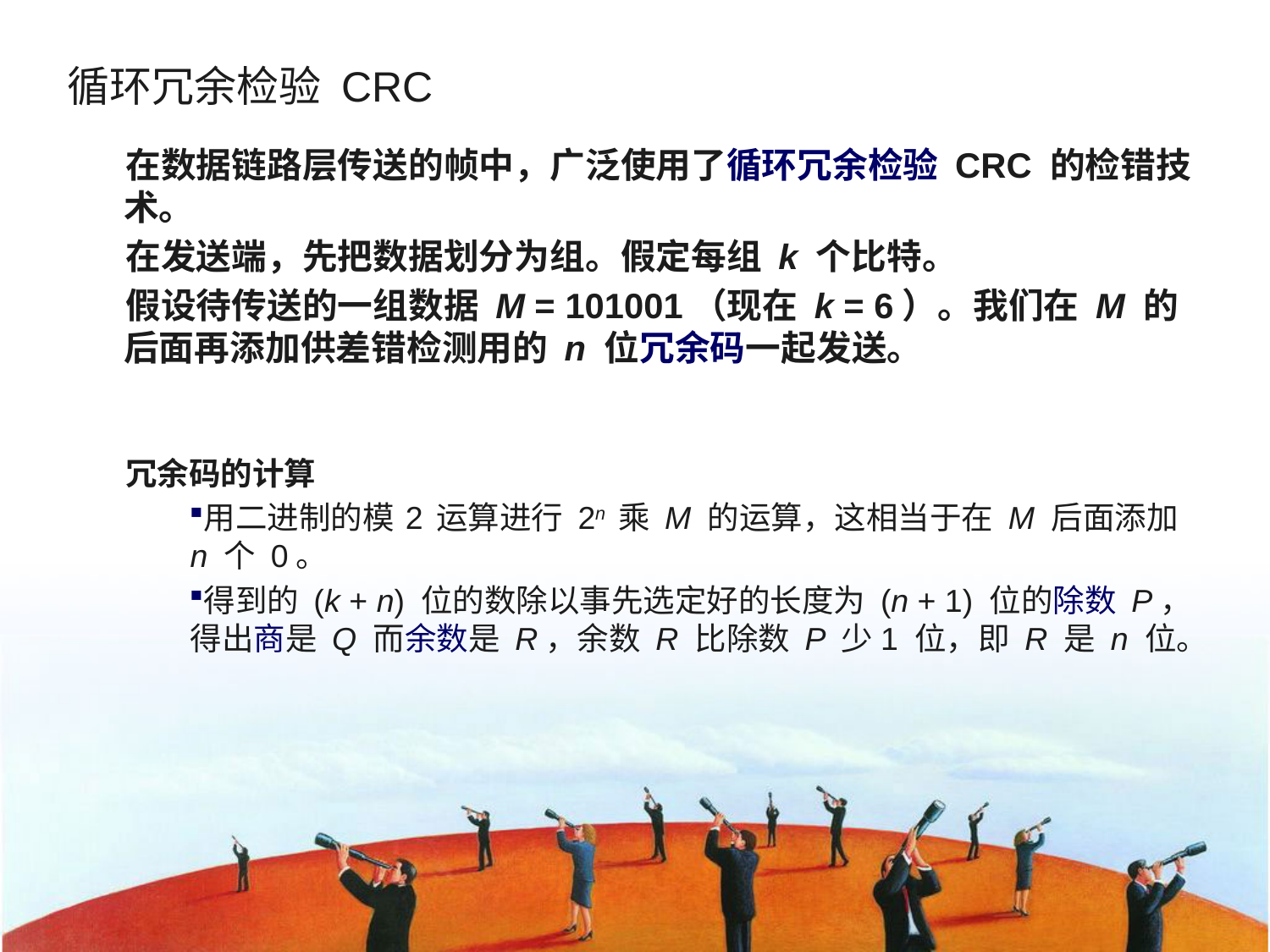

# 循环冗余检验 CRC
在数据链路层传送的帧中，广泛使用了循环冗余检验 CRC 的检错技术。
在发送端，先把数据划分为组。假定每组 k 个比特。
假设待传送的一组数据 M = 101001（现在 k = 6）。我们在 M 的后面再添加供差错检测用的 n 位冗余码一起发送。

冗余码的计算
用二进制的模 2 运算进行 2n 乘 M 的运算，这相当于在 M 后面添加 n 个 0。
得到的 (k + n) 位的数除以事先选定好的长度为 (n + 1) 位的除数 P，得出商是 Q 而余数是 R，余数 R 比除数 P 少1 位，即 R 是 n 位。